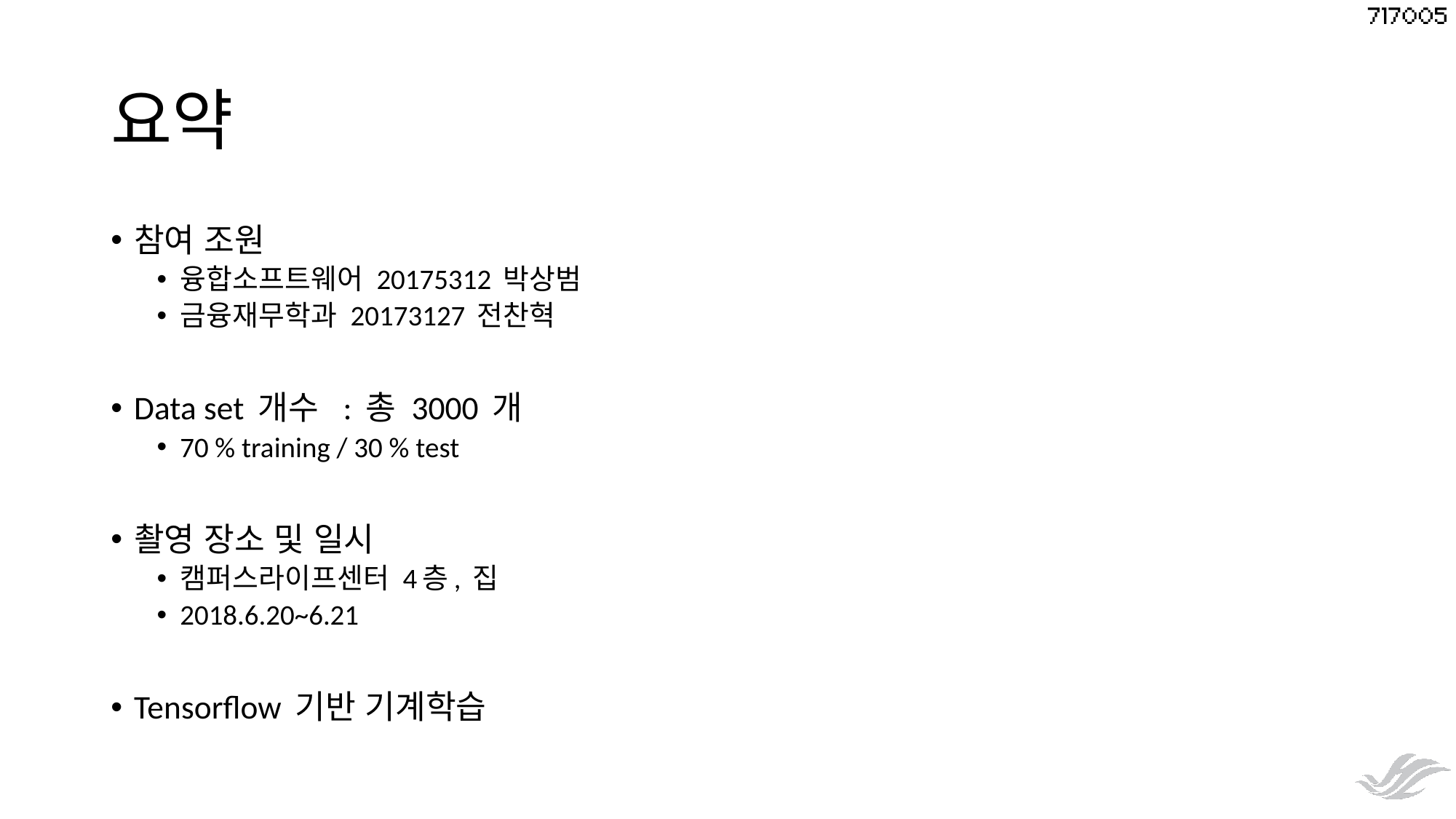

# 요약
참여 조원
융합소프트웨어 20175312 박상범
금융재무학과 20173127 전찬혁

Data set 개수  : 총 3000 개
70 % training / 30 % test

촬영 장소 및 일시
캠퍼스라이프센터 4층, 집
2018.6.20~6.21

Tensorflow 기반 기계학습